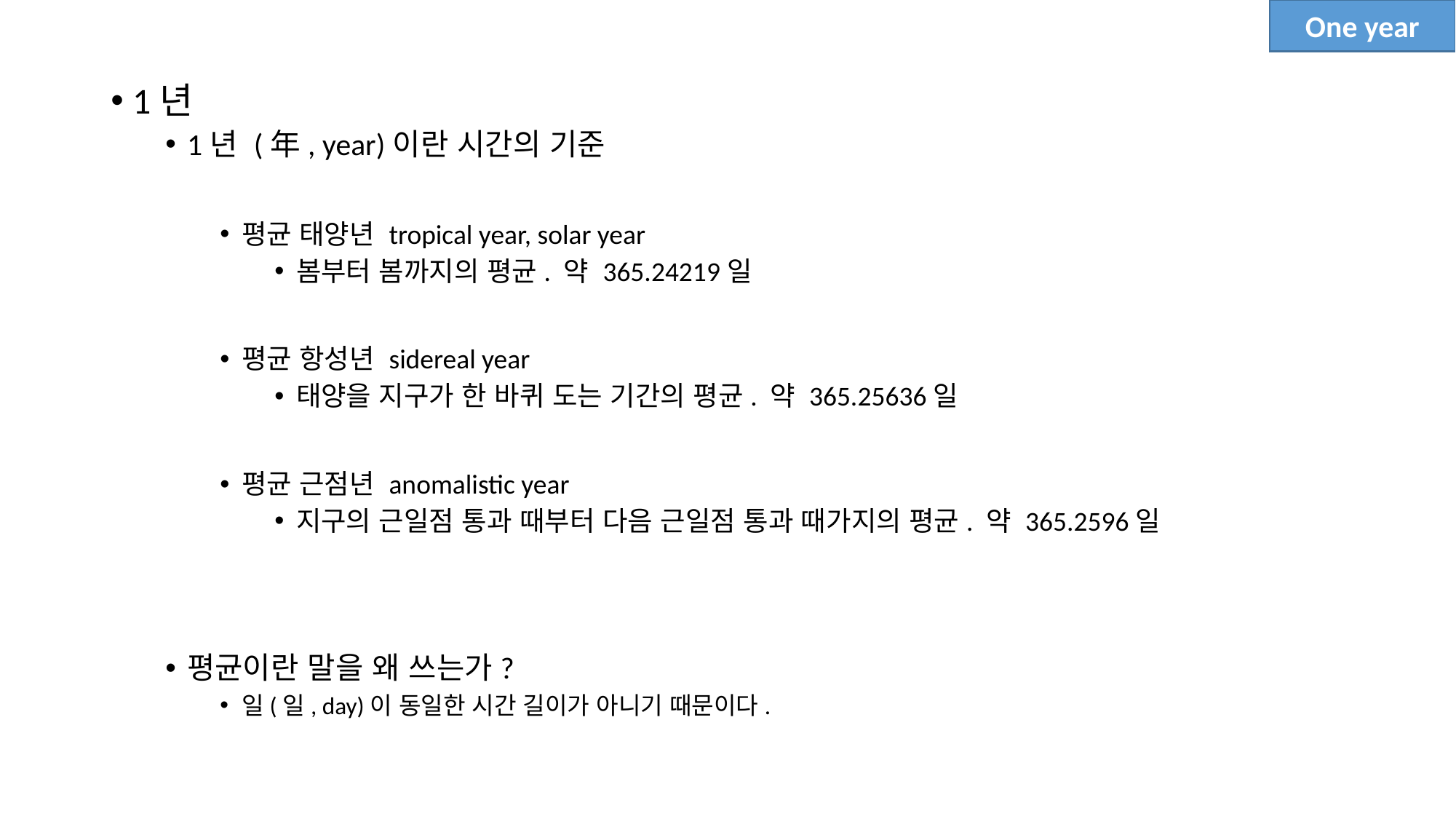

One year
1년
1년 (年, year)이란 시간의 기준

평균 태양년 tropical year, solar year
봄부터 봄까지의 평균. 약 365.24219일

평균 항성년 sidereal year
태양을 지구가 한 바퀴 도는 기간의 평균. 약 365.25636일

평균 근점년 anomalistic year
지구의 근일점 통과 때부터 다음 근일점 통과 때가지의 평균. 약 365.2596일

평균이란 말을 왜 쓰는가?
일(일, day)이 동일한 시간 길이가 아니기 때문이다.